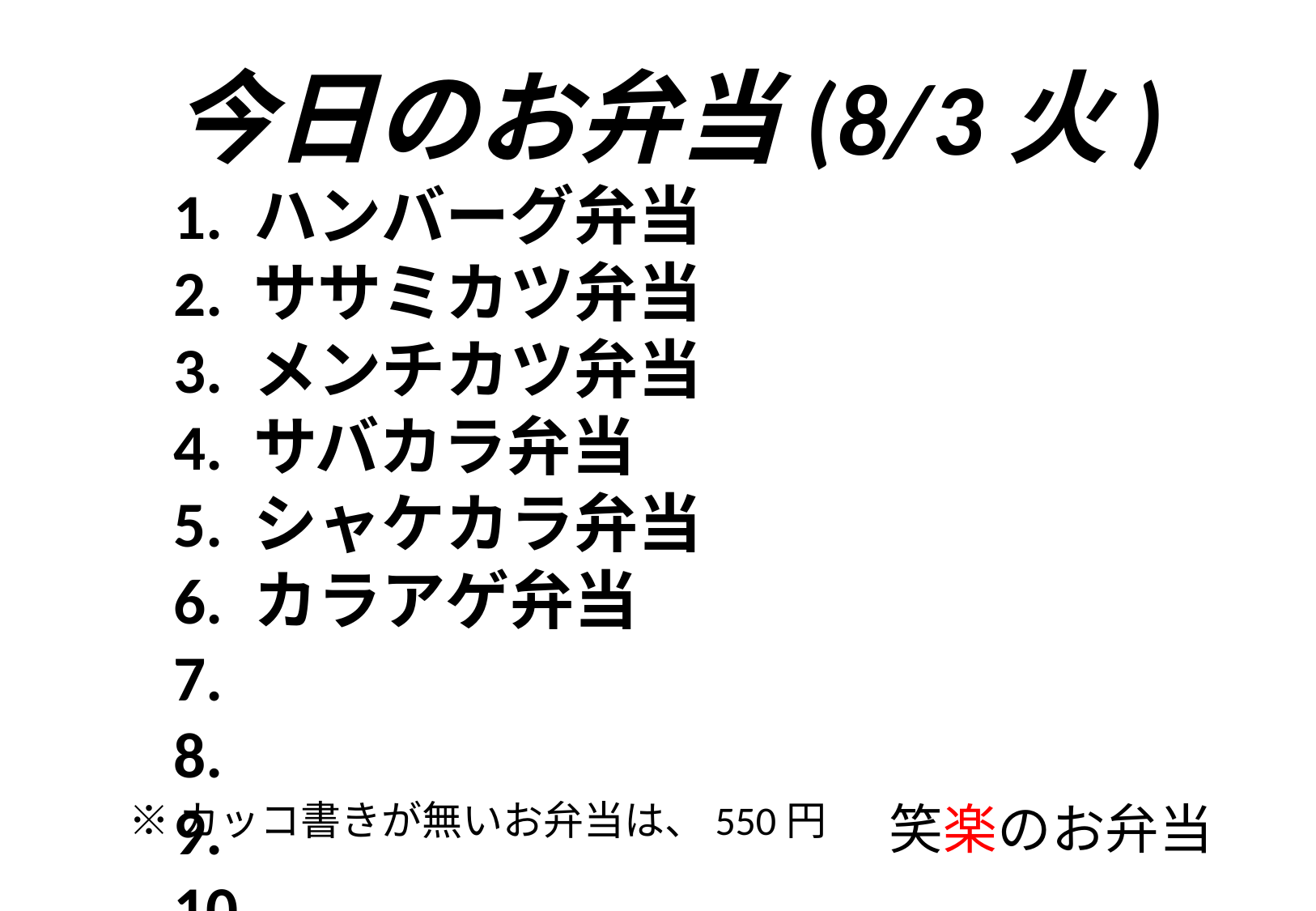

今日のお弁当(8/3火)
1. ハンバーグ弁当
2. ササミカツ弁当
3. メンチカツ弁当
4. サバカラ弁当
5. シャケカラ弁当
6. カラアゲ弁当
7.
8.
9.
10.
※カッコ書きが無いお弁当は、550円
笑楽のお弁当